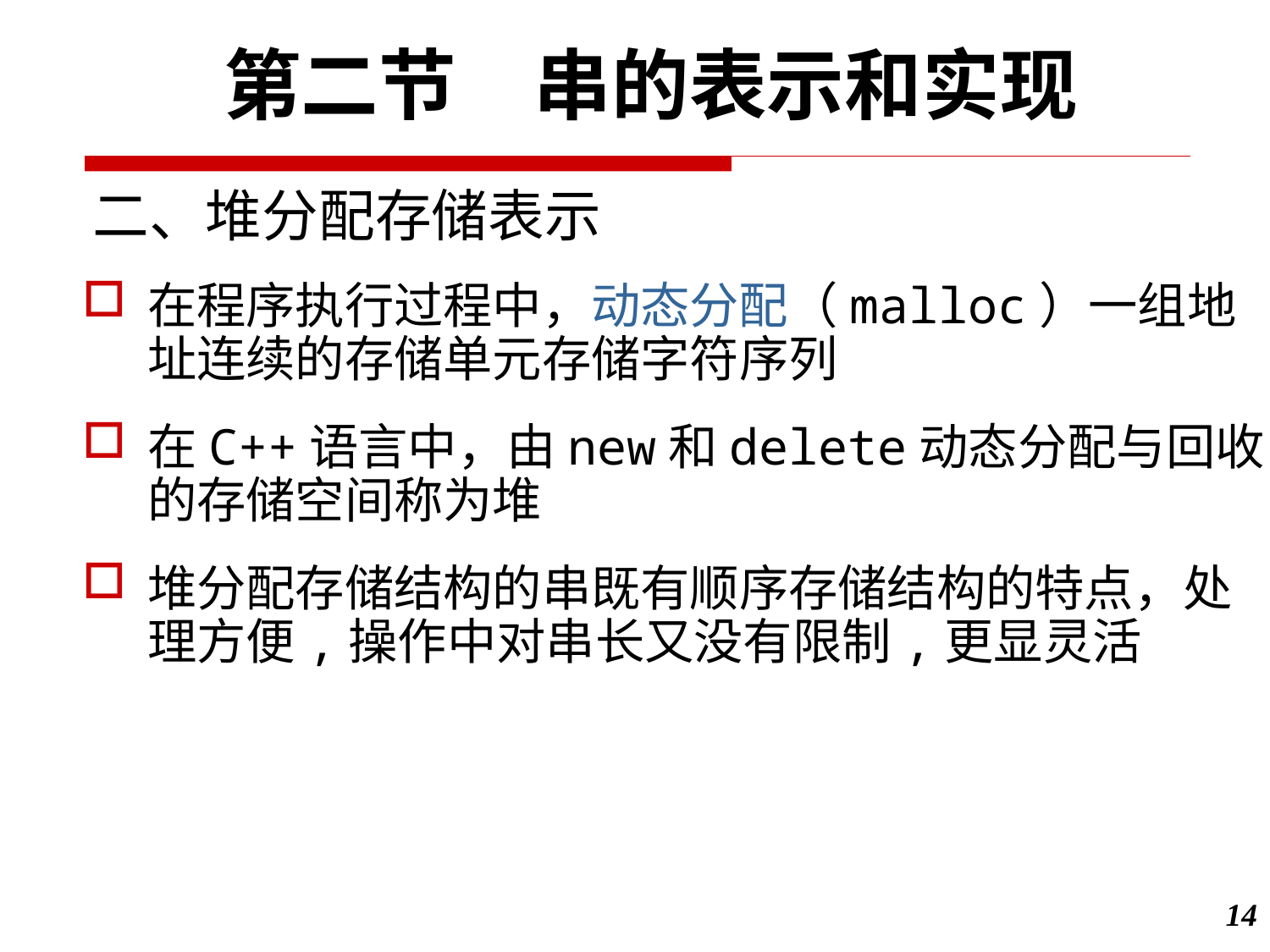

第二节　串的表示和实现
二、堆分配存储表示
在程序执行过程中，动态分配（malloc）一组地址连续的存储单元存储字符序列
在C++语言中，由new和delete动态分配与回收的存储空间称为堆
堆分配存储结构的串既有顺序存储结构的特点，处理方便,操作中对串长又没有限制,更显灵活
14